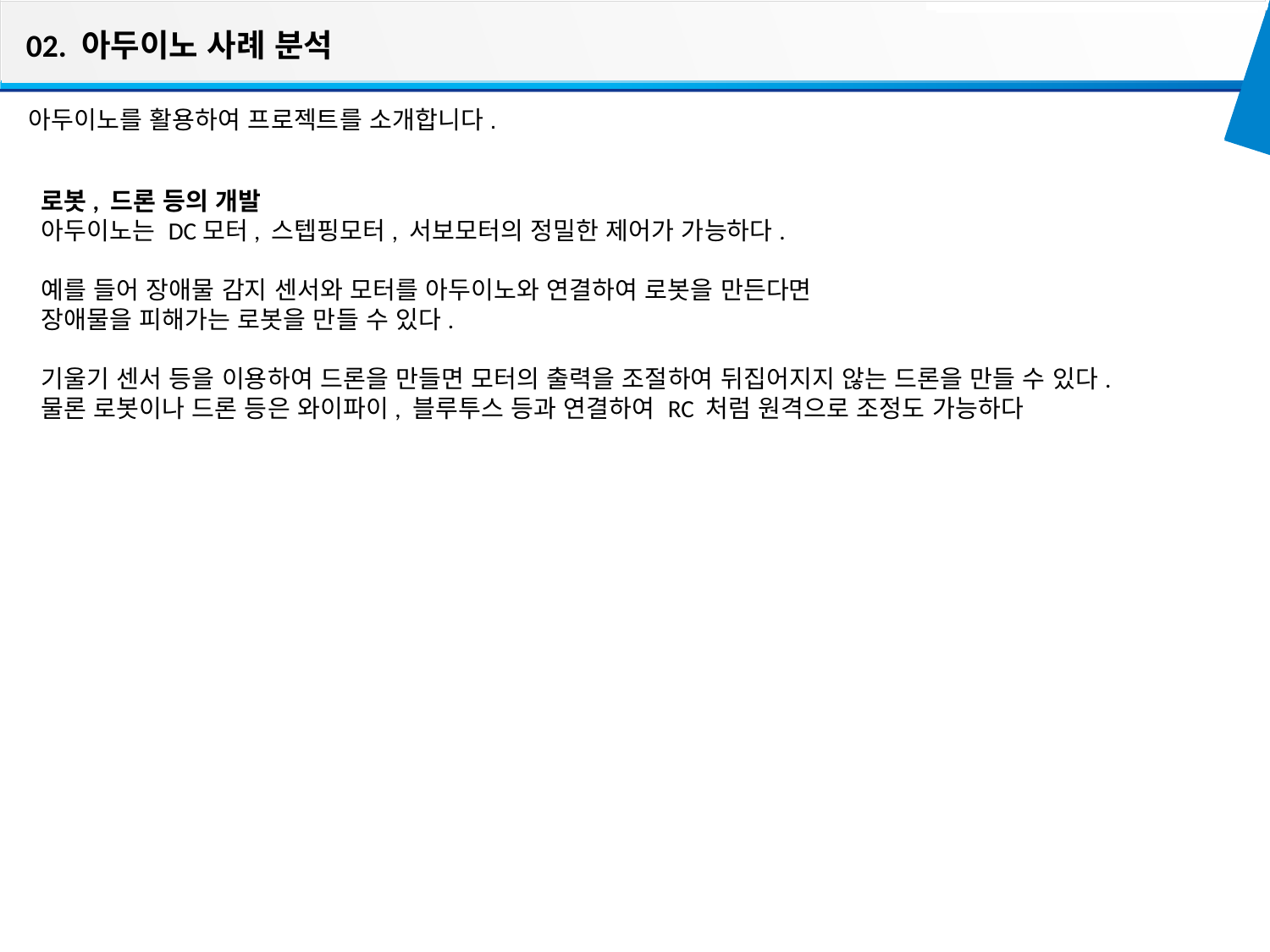

02. 아두이노 사례 분석

아두이노를 활용하여 프로젝트를 소개합니다.
로봇, 드론 등의 개발
아두이노는 DC모터, 스텝핑모터, 서보모터의 정밀한 제어가 가능하다.

예를 들어 장애물 감지 센서와 모터를 아두이노와 연결하여 로봇을 만든다면
장애물을 피해가는 로봇을 만들 수 있다.

기울기 센서 등을 이용하여 드론을 만들면 모터의 출력을 조절하여 뒤집어지지 않는 드론을 만들 수 있다.
물론 로봇이나 드론 등은 와이파이, 블루투스 등과 연결하여 RC 처럼 원격으로 조정도 가능하다